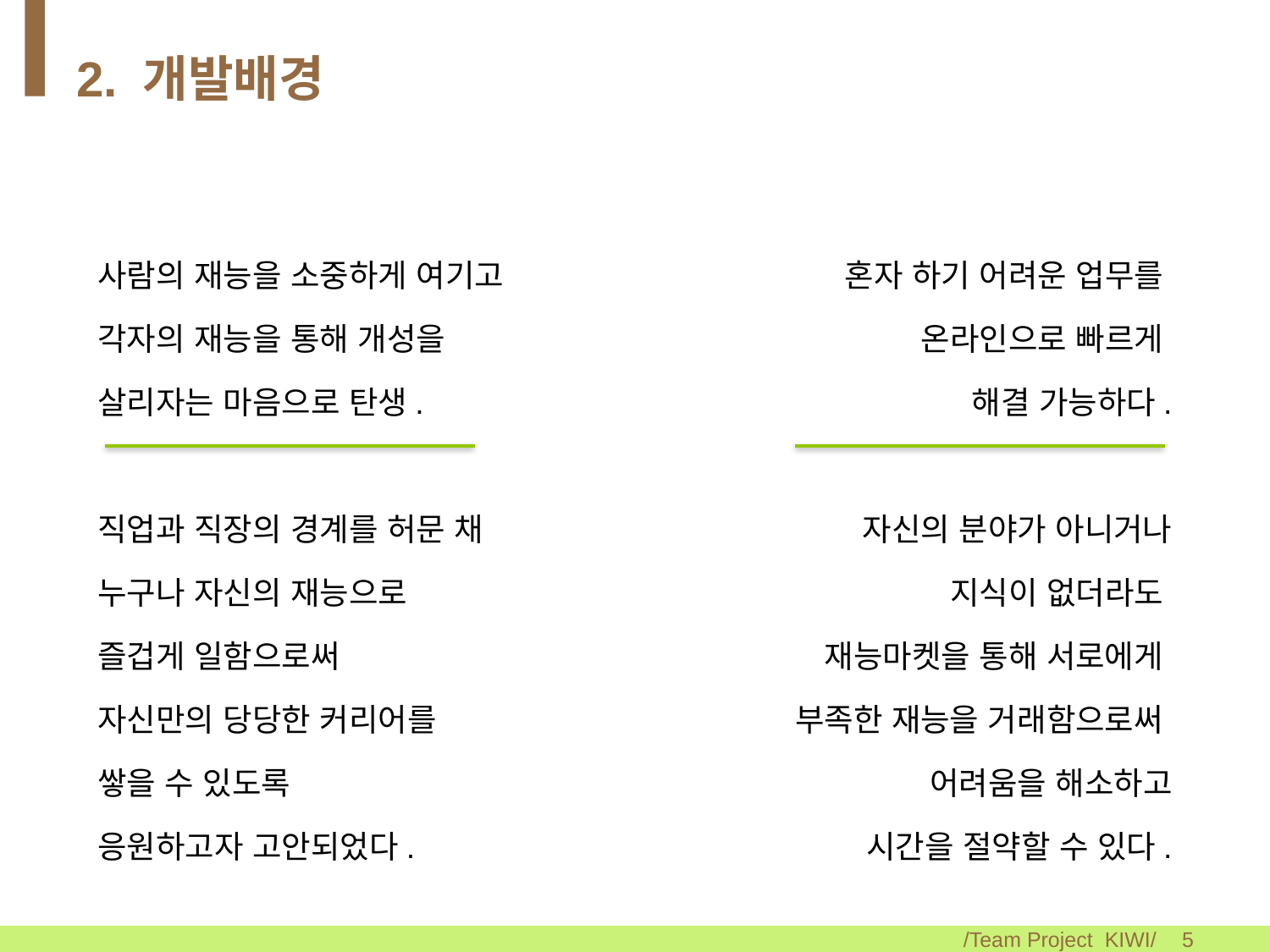

# 2. 개발배경
사람의 재능을 소중하게 여기고
각자의 재능을 통해 개성을
살리자는 마음으로 탄생.

직업과 직장의 경계를 허문 채
누구나 자신의 재능으로
즐겁게 일함으로써
자신만의 당당한 커리어를
쌓을 수 있도록
응원하고자 고안되었다.
혼자 하기 어려운 업무를
온라인으로 빠르게
해결 가능하다.

자신의 분야가 아니거나
지식이 없더라도
재능마켓을 통해 서로에게
부족한 재능을 거래함으로써
어려움을 해소하고
시간을 절약할 수 있다.
/Team Project  KIWI/
5